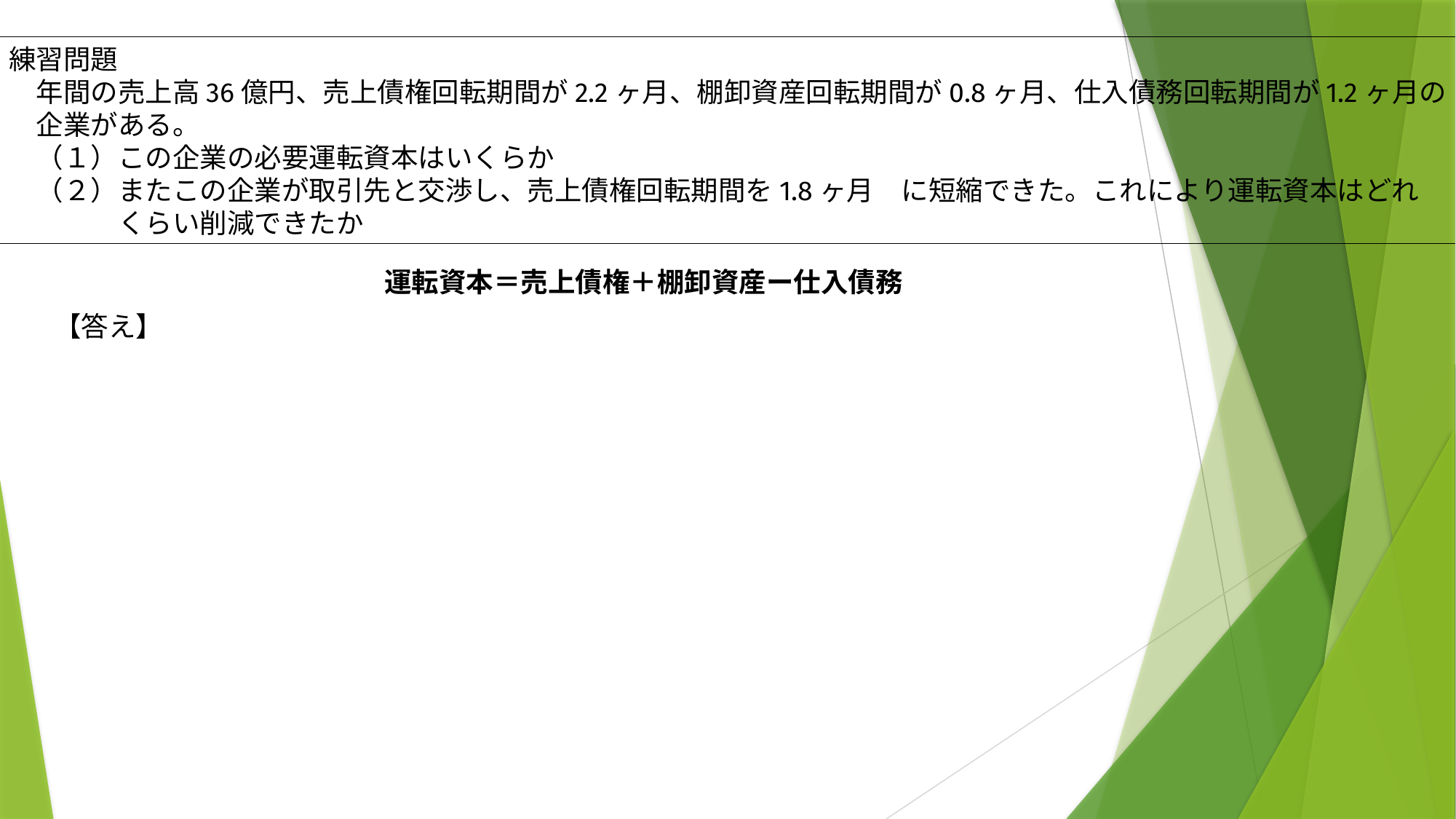

練習問題
　年間の売上高36億円、売上債権回転期間が2.2ヶ月、棚卸資産回転期間が0.8ヶ月、仕入債務回転期間が1.2ヶ月の
　企業がある。
　（１）この企業の必要運転資本はいくらか
　（２）またこの企業が取引先と交渉し、売上債権回転期間を1.8ヶ月　に短縮できた。これにより運転資本はどれ
　　　　くらい削減できたか
運転資本＝売上債権＋棚卸資産ー仕入債務
【答え】